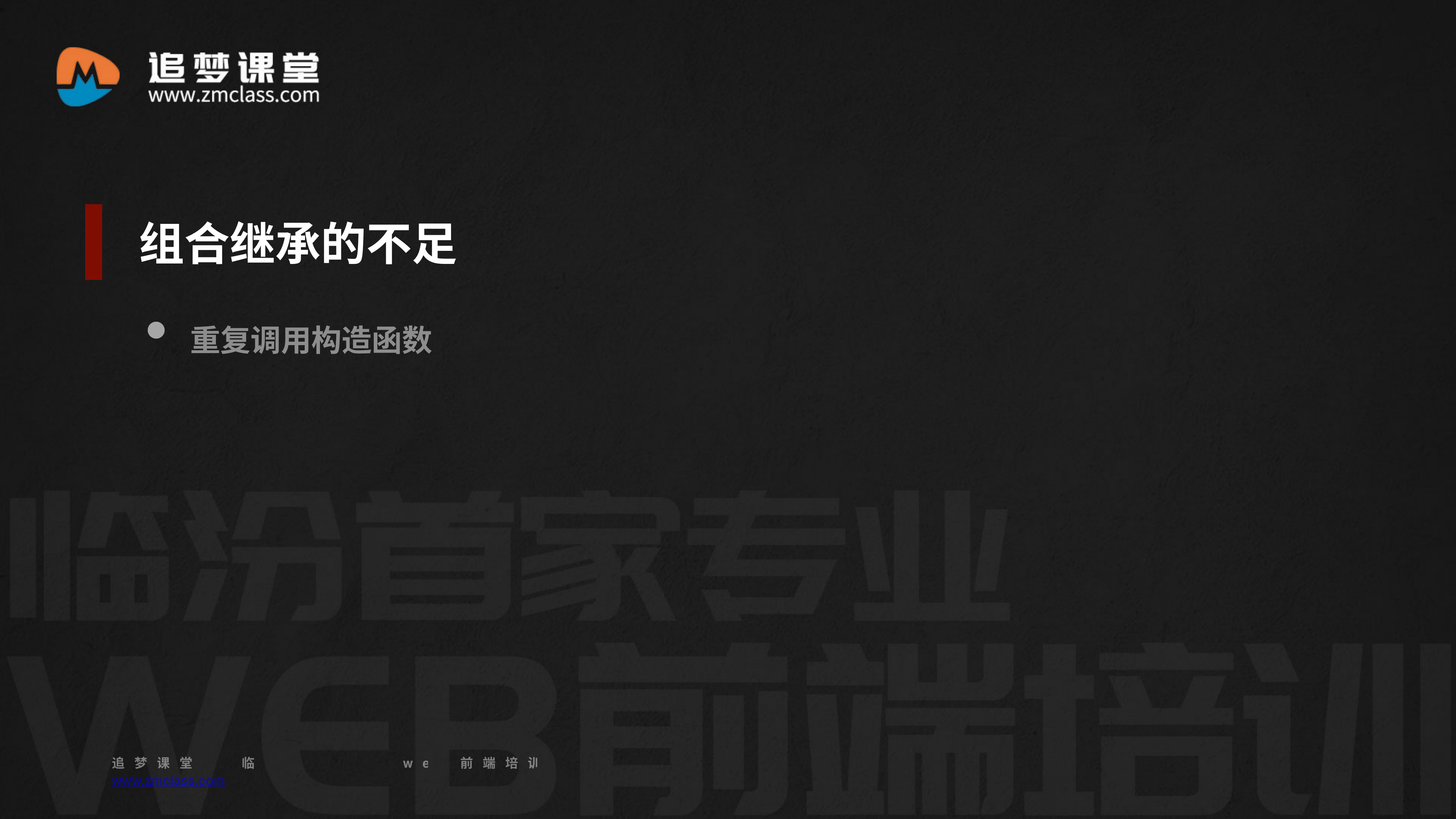

组合继承的不足
重复调用构造函数

追梦课堂   临汾首家专业的web前端培训机构                                                          www.zmclass.com
24